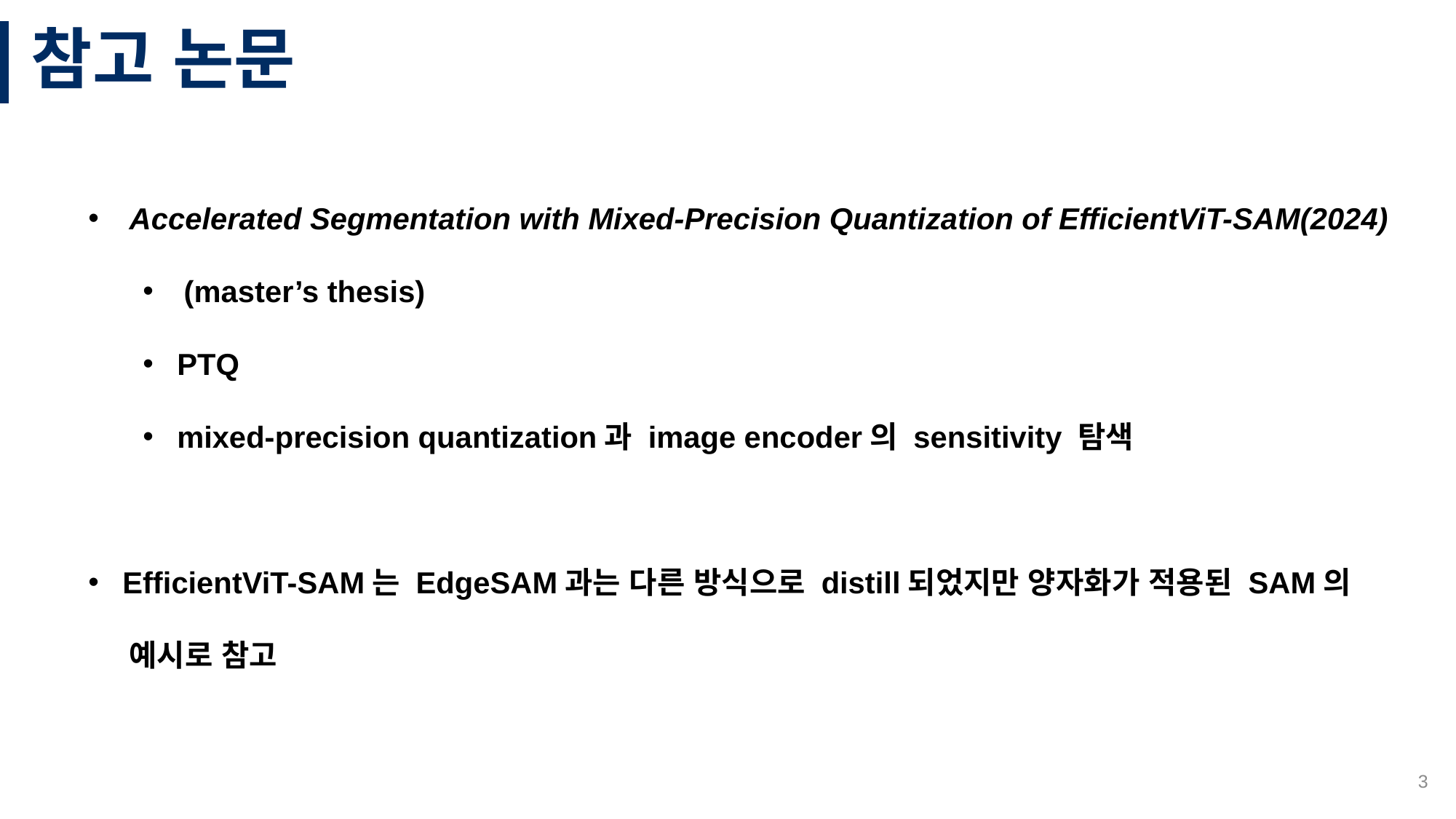

# 참고 논문
Accelerated Segmentation with Mixed-Precision Quantization of EfficientViT-SAM(2024)
(master’s thesis)
PTQ
mixed-precision quantization과 image encoder의 sensitivity 탐색

EfficientViT-SAM는 EdgeSAM과는 다른 방식으로 distill되었지만 양자화가 적용된 SAM의
    예시로 참고
3